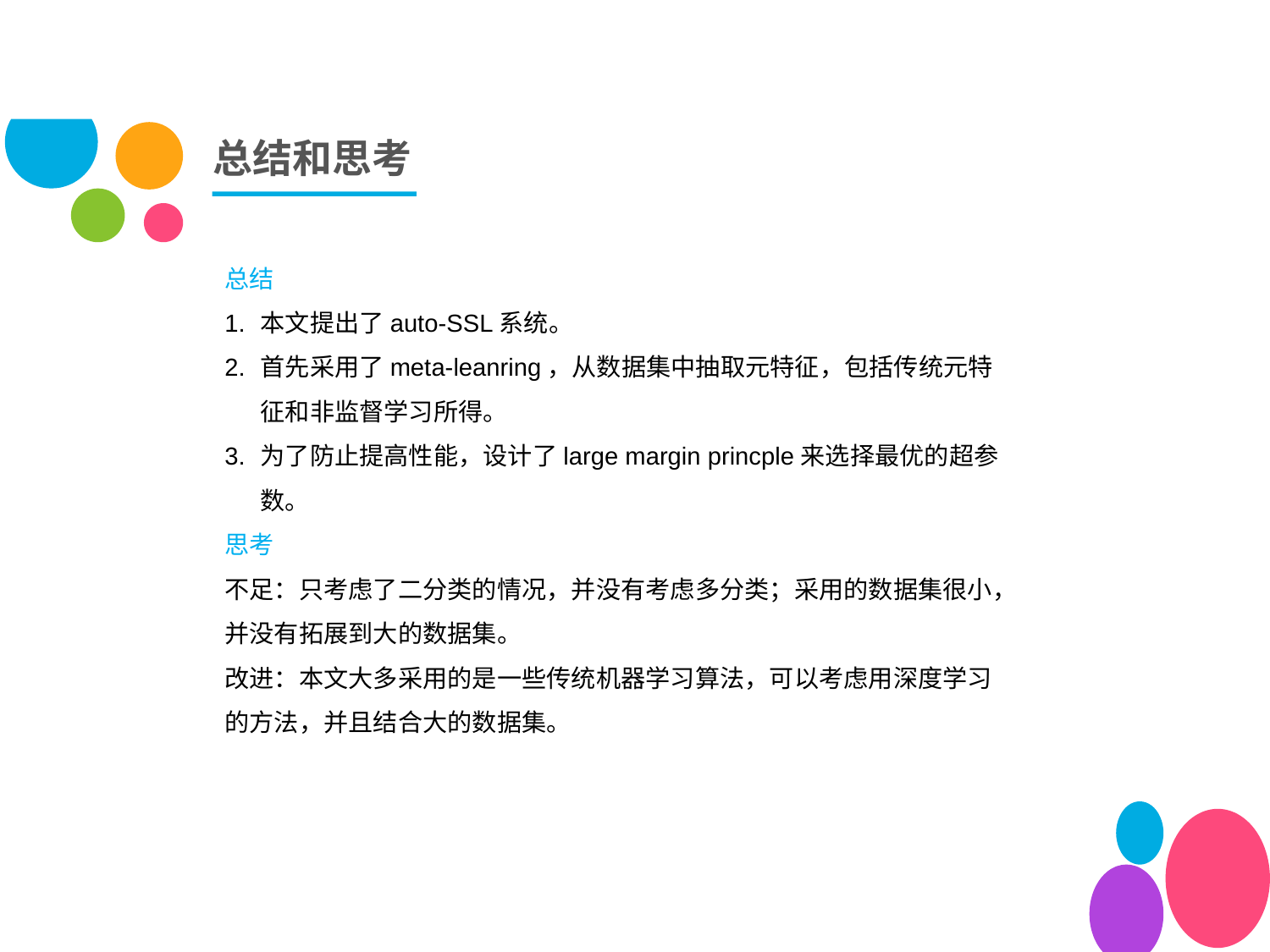

总结和思考

总结
本文提出了auto-SSL系统。
首先采用了meta-leanring，从数据集中抽取元特征，包括传统元特征和非监督学习所得。
为了防止提高性能，设计了large margin princple来选择最优的超参数。
思考
不足：只考虑了二分类的情况，并没有考虑多分类；采用的数据集很小，并没有拓展到大的数据集。
改进：本文大多采用的是一些传统机器学习算法，可以考虑用深度学习的方法，并且结合大的数据集。